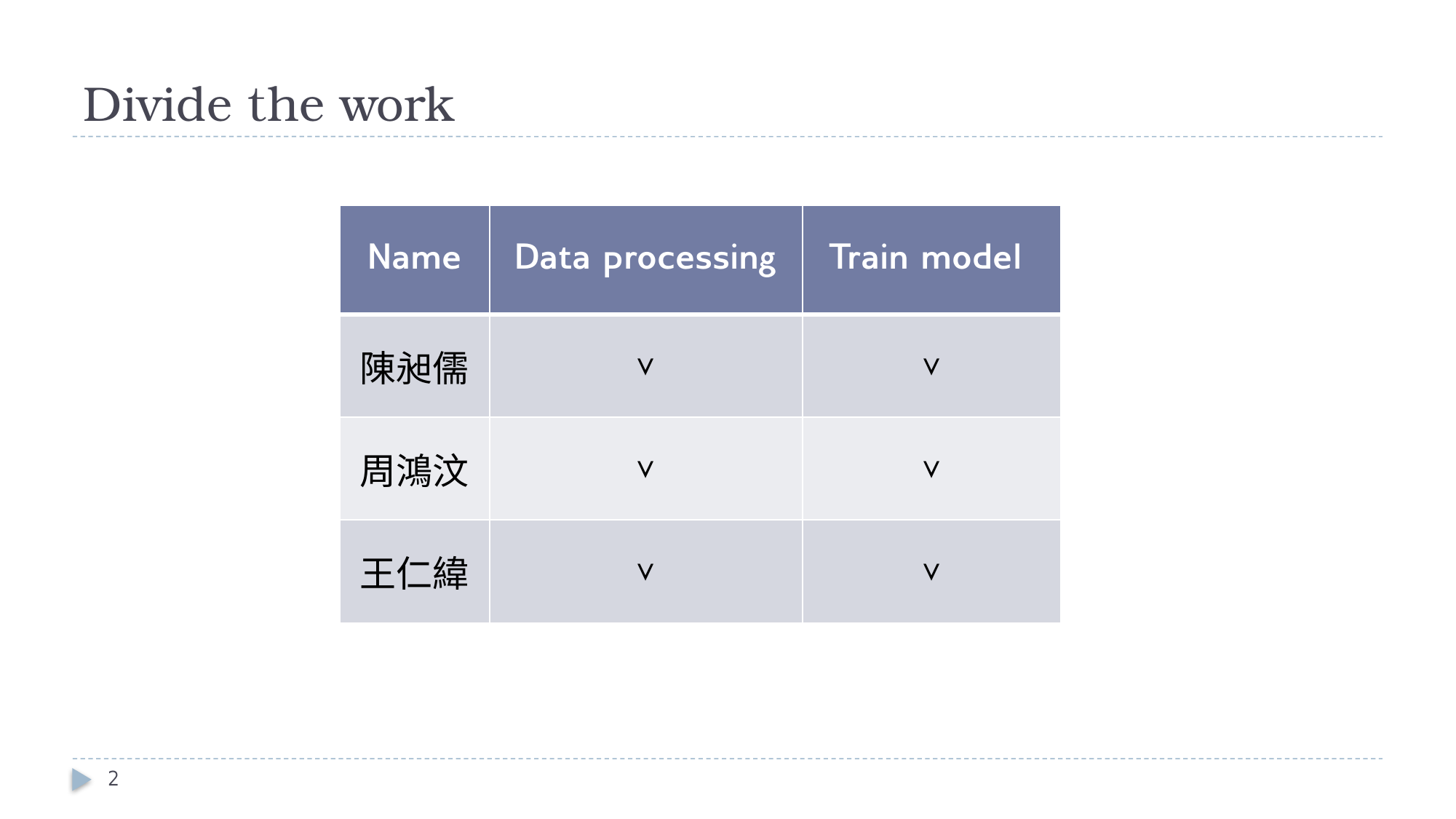

# Divide the work
| Name | Data processing | Train model |
| --- | --- | --- |
| 陳昶儒 | v | v |
| 周鴻汶 | v | v |
| 王仁緯 | v | v |
2